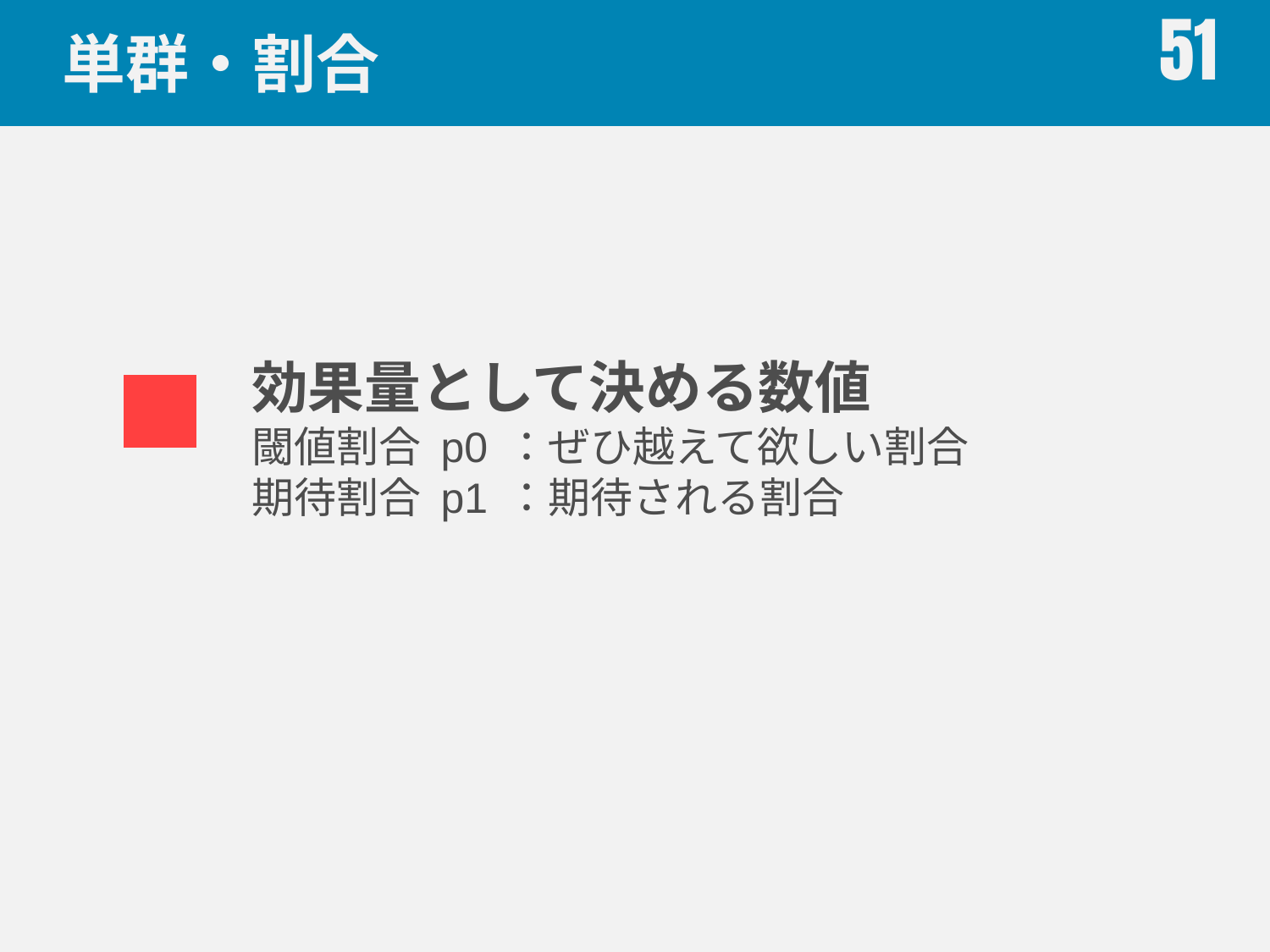

# 単群・割合
 51
効果量として決める数値
閾値割合 p0	：ぜひ越えて欲しい割合
期待割合 p1	：期待される割合